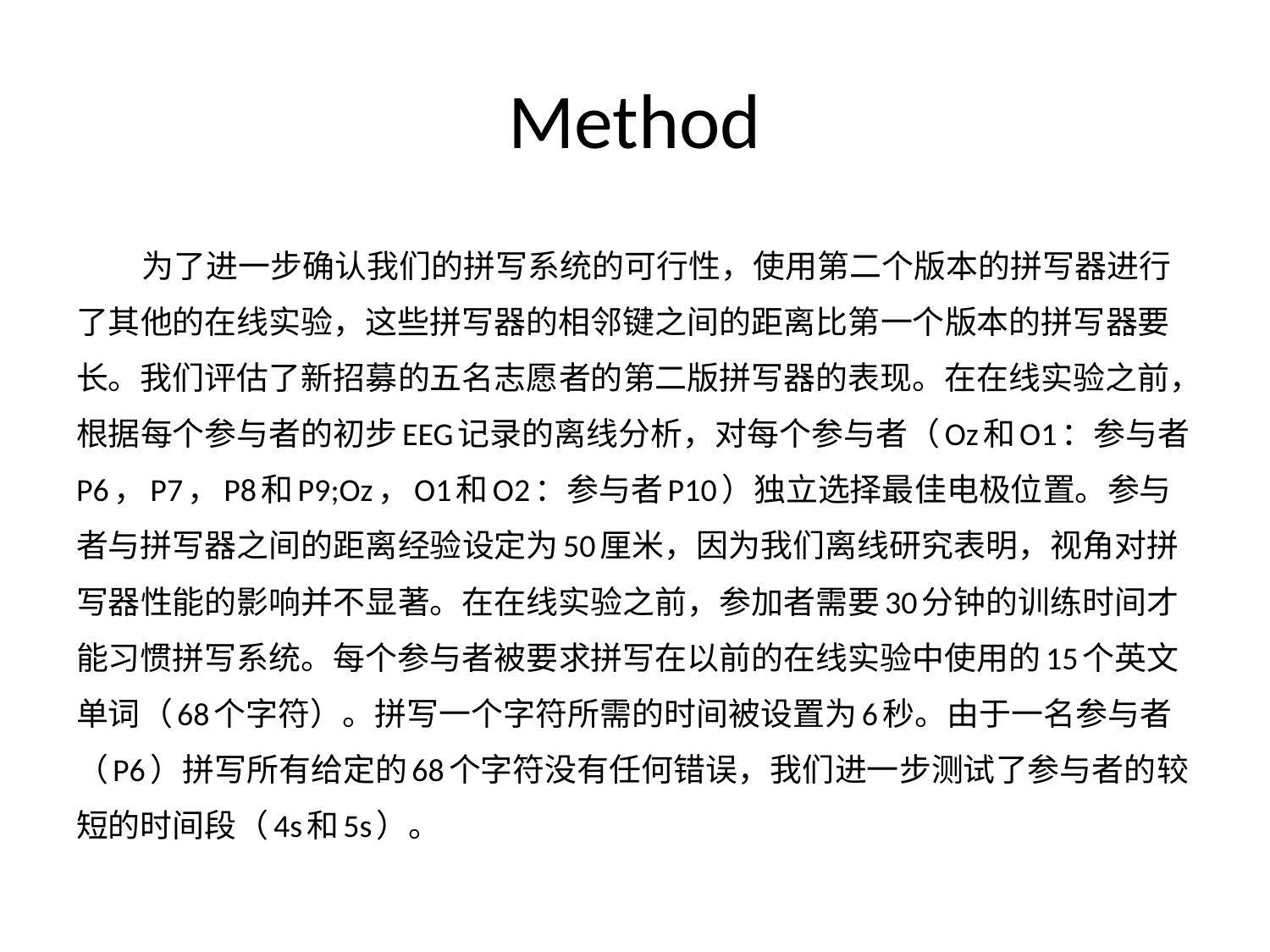

# Method
为了进一步确认我们的拼写系统的可行性，使用第二个版本的拼写器进行了其他的在线实验，这些拼写器的相邻键之间的距离比第一个版本的拼写器要长。我们评估了新招募的五名志愿者的第二版拼写器的表现。在在线实验之前，根据每个参与者的初步EEG记录的离线分析，对每个参与者（Oz和O1：参与者P6，P7，P8和P9;Oz，O1和O2：参与者P10）独立选择最佳电极位置。参与者与拼写器之间的距离经验设定为50厘米，因为我们离线研究表明，视角对拼写器性能的影响并不显著。在在线实验之前，参加者需要30分钟的训练时间才能习惯拼写系统。每个参与者被要求拼写在以前的在线实验中使用的15个英文单词（68个字符）。拼写一个字符所需的时间被设置为6秒。由于一名参与者（P6）拼写所有给定的68个字符没有任何错误，我们进一步测试了参与者的较短的时间段（4s和5s）。